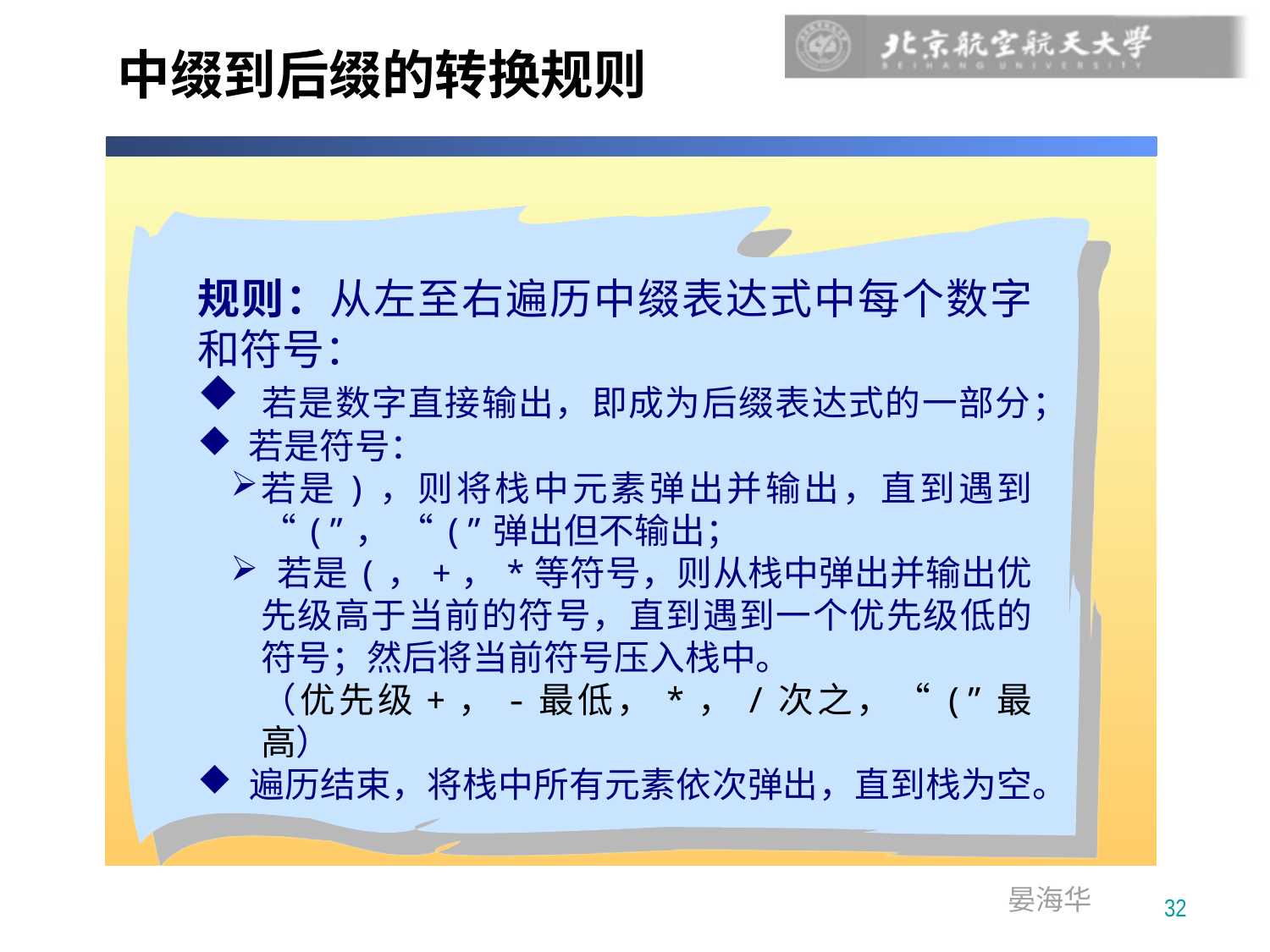

# 中缀到后缀的转换规则

规则：从左至右遍历中缀表达式中每个数字和符号：
 若是数字直接输出，即成为后缀表达式的一部分；
 若是符号：
若是)，则将栈中元素弹出并输出，直到遇到“(”， “(”弹出但不输出；
 若是(，+，*等符号，则从栈中弹出并输出优先级高于当前的符号，直到遇到一个优先级低的符号；然后将当前符号压入栈中。
（优先级+，-最低，*，/次之，“(”最高）
 遍历结束，将栈中所有元素依次弹出，直到栈为空。
32